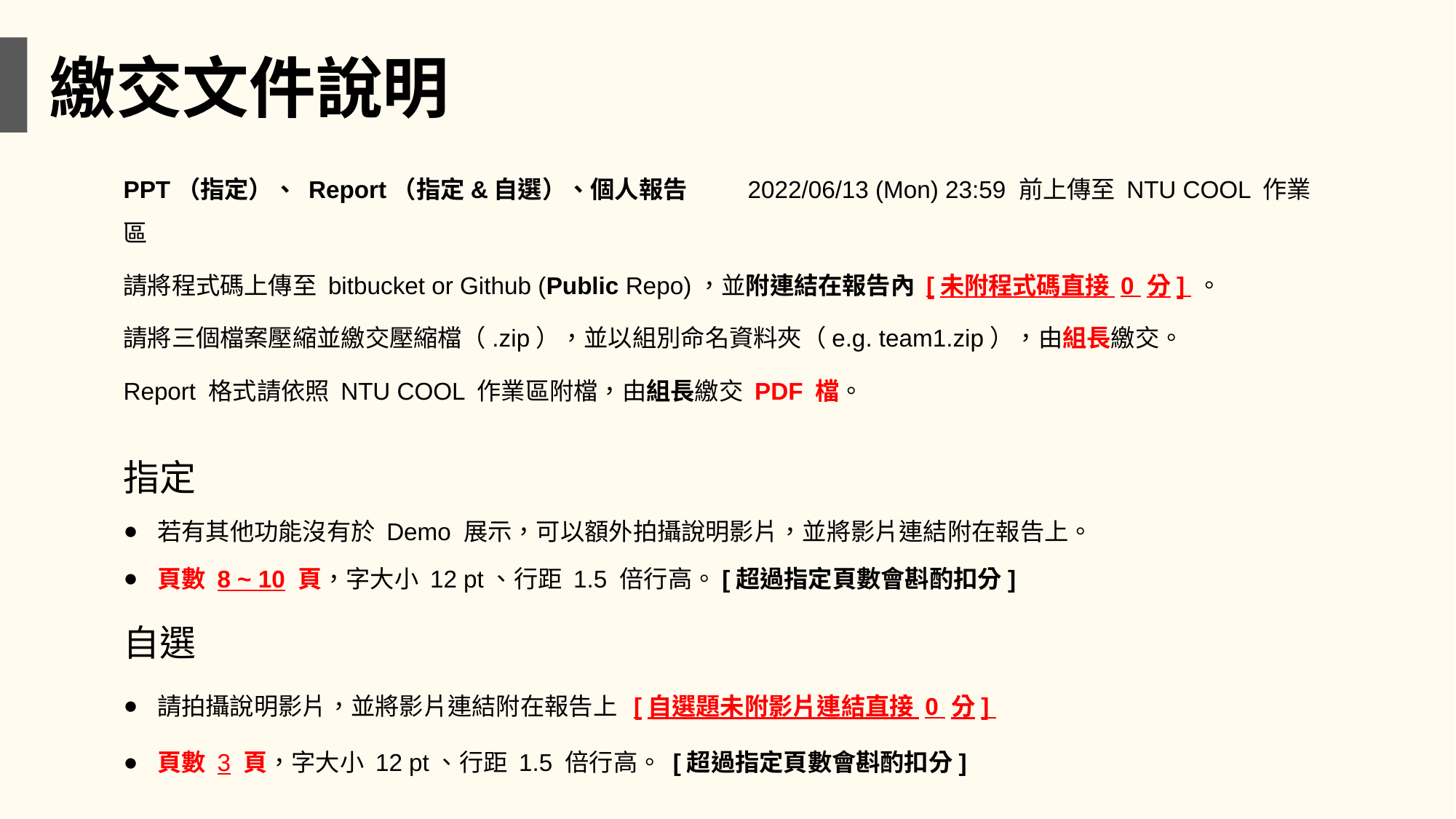

繳交文件說明
PPT（指定）、 Report（指定&自選）、個人報告          2022/06/13 (Mon) 23:59 前上傳至 NTU COOL 作業區
請將程式碼上傳至 bitbucket or Github (Public Repo)，並附連結在報告內 [未附程式碼直接 0 分] 。
請將三個檔案壓縮並繳交壓縮檔（.zip），並以組別命名資料夾（e.g. team1.zip），由組長繳交。
Report 格式請依照 NTU COOL 作業區附檔，由組長繳交 PDF 檔。

指定
若有其他功能沒有於 Demo 展示，可以額外拍攝說明影片，並將影片連結附在報告上。
頁數 8 ~ 10 頁，字大小 12 pt、行距 1.5 倍行高。[超過指定頁數會斟酌扣分]
自選
請拍攝說明影片，並將影片連結附在報告上  [自選題未附影片連結直接 0 分]
頁數 3 頁，字大小 12 pt、行距 1.5 倍行高。 [超過指定頁數會斟酌扣分]